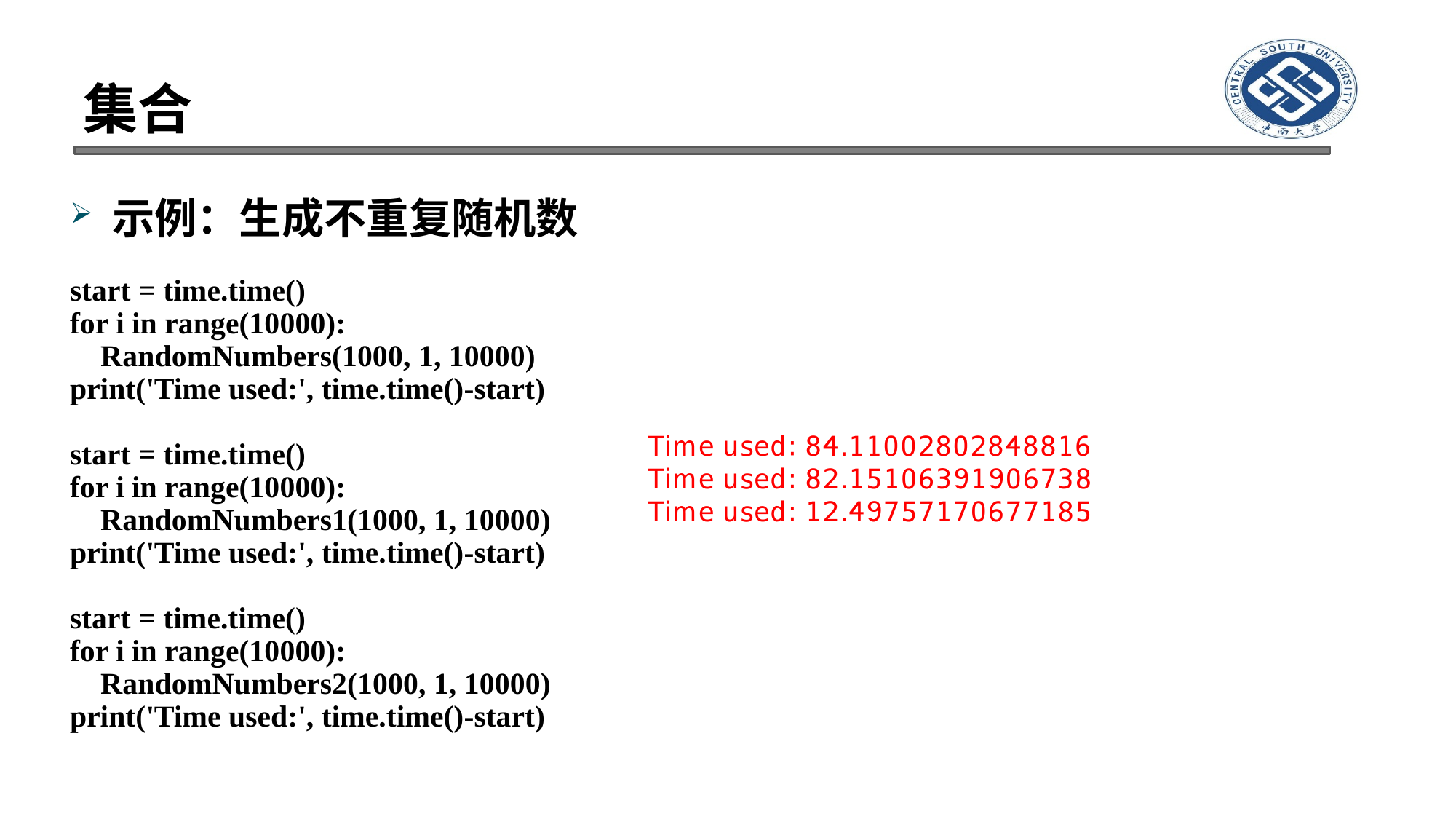

# 集合
示例：生成不重复随机数

start = time.time()
for i in range(10000):
    RandomNumbers(1000, 1, 10000)
print('Time used:', time.time()-start)

start = time.time()
for i in range(10000):
    RandomNumbers1(1000, 1, 10000)
print('Time used:', time.time()-start)

start = time.time()
for i in range(10000):
    RandomNumbers2(1000, 1, 10000)
print('Time used:', time.time()-start)
Time used: 84.11002802848816
Time used: 82.15106391906738
Time used: 12.49757170677185